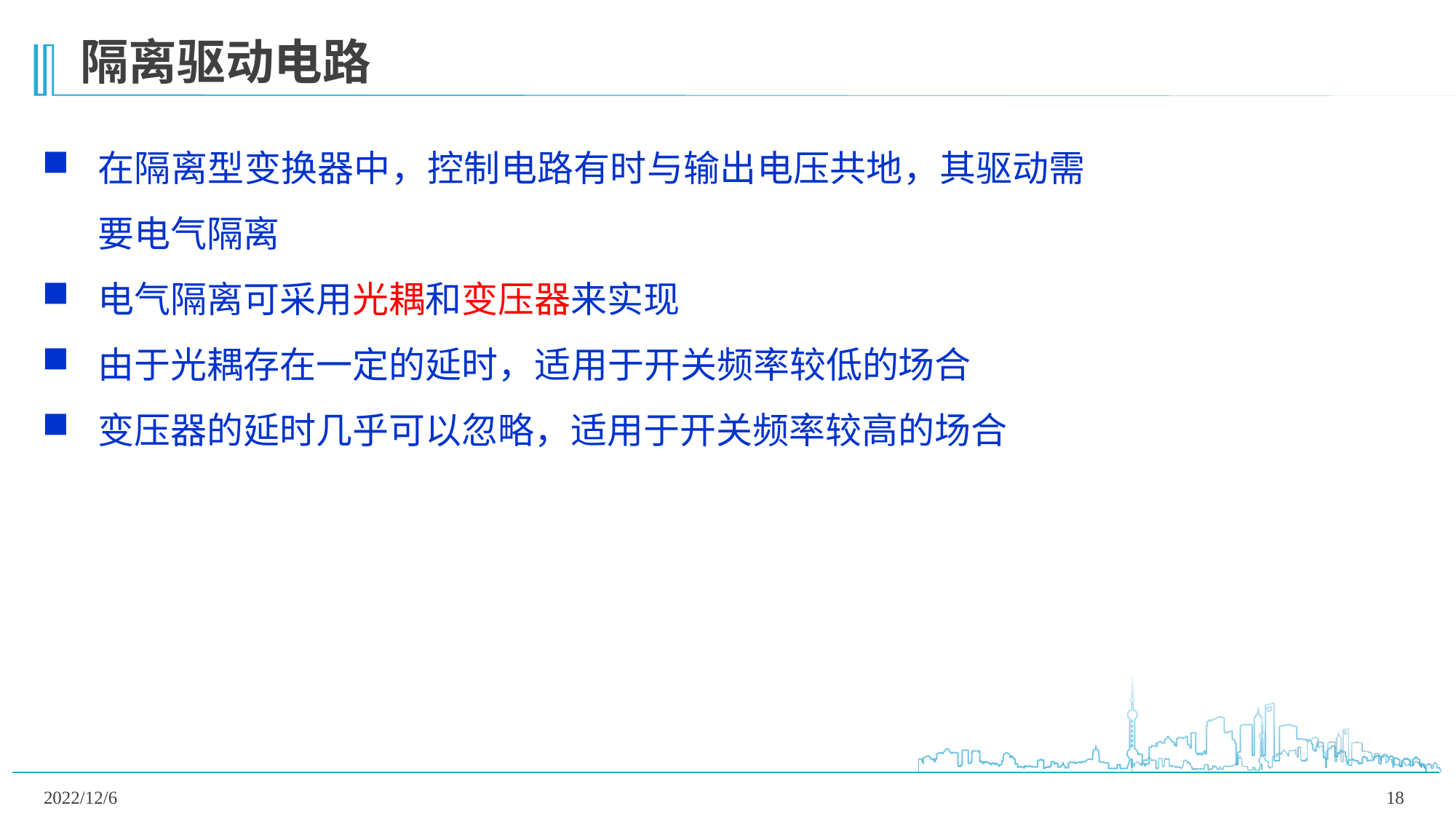

隔离驱动电路
在隔离型变换器中，控制电路有时与输出电压共地，其驱动需要电气隔离
电气隔离可采用光耦和变压器来实现
由于光耦存在一定的延时，适用于开关频率较低的场合
变压器的延时几乎可以忽略，适用于开关频率较高的场合